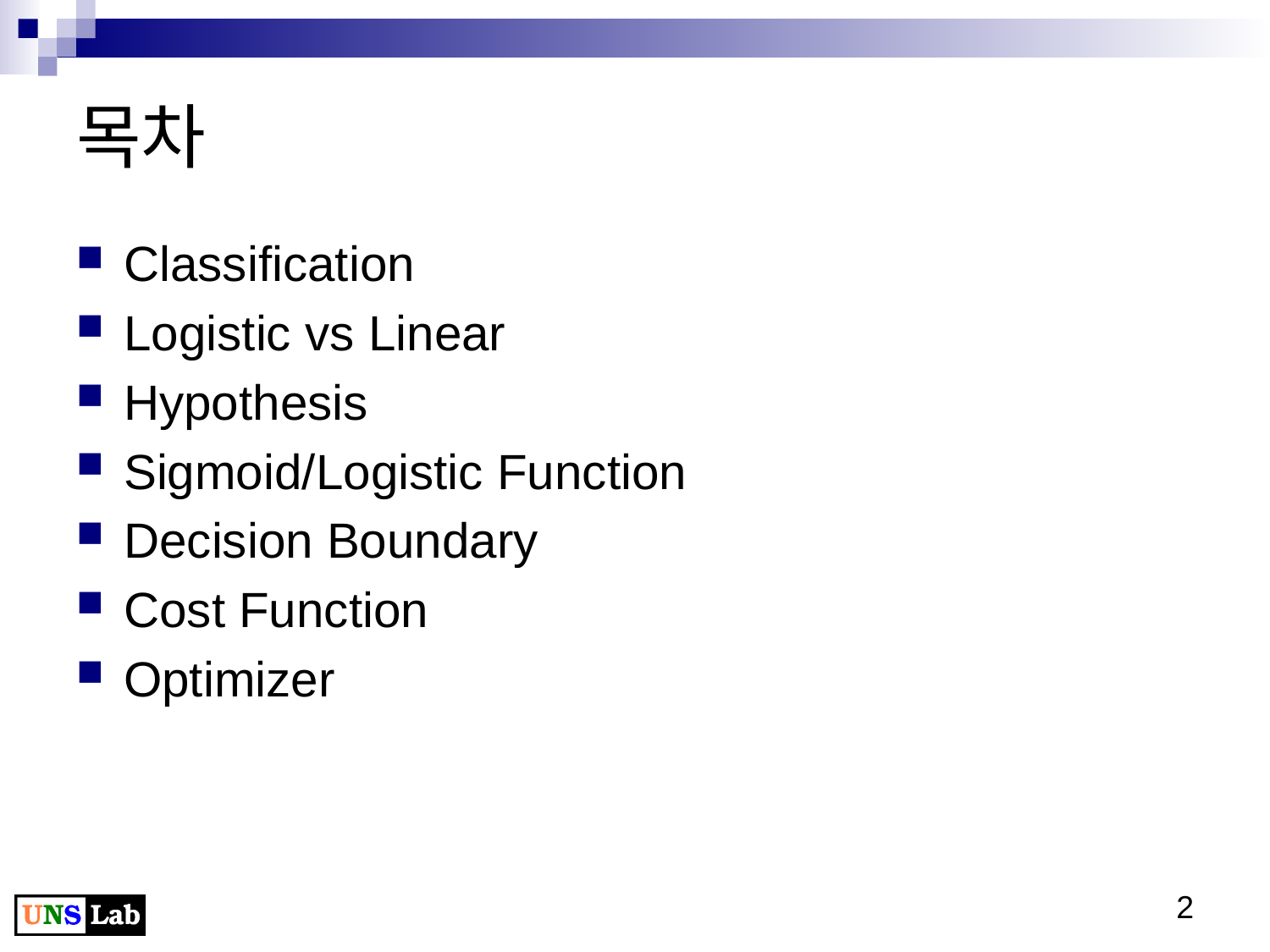

# 목차
Classification
Logistic vs Linear
Hypothesis
Sigmoid/Logistic Function
Decision Boundary
Cost Function
Optimizer
2